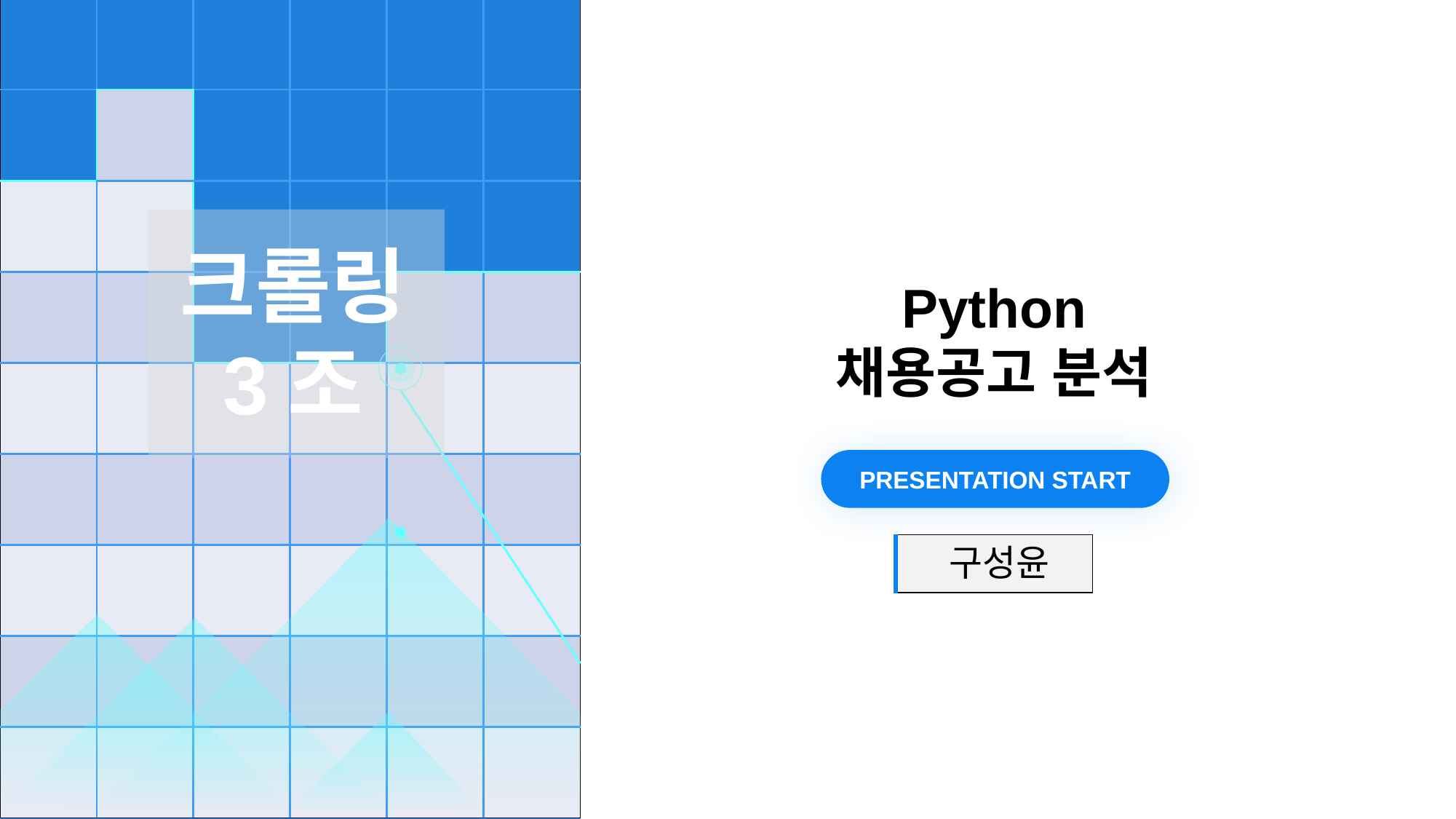

|  |  |  |  |  |  |
| --- | --- | --- | --- | --- | --- |
|  |  |  |  |  |  |
|  |  |  |  |  |  |
|  |  |  |  |  |  |
|  |  |  |  |  |  |
|  |  |  |  |  |  |
|  |  |  |  |  |  |
|  |  |  |  |  |  |
|  |  |  |  |  |  |

크롤링
3조
Python
채용공고 분석

PRESENTATION START

| 구성윤 |
| --- |